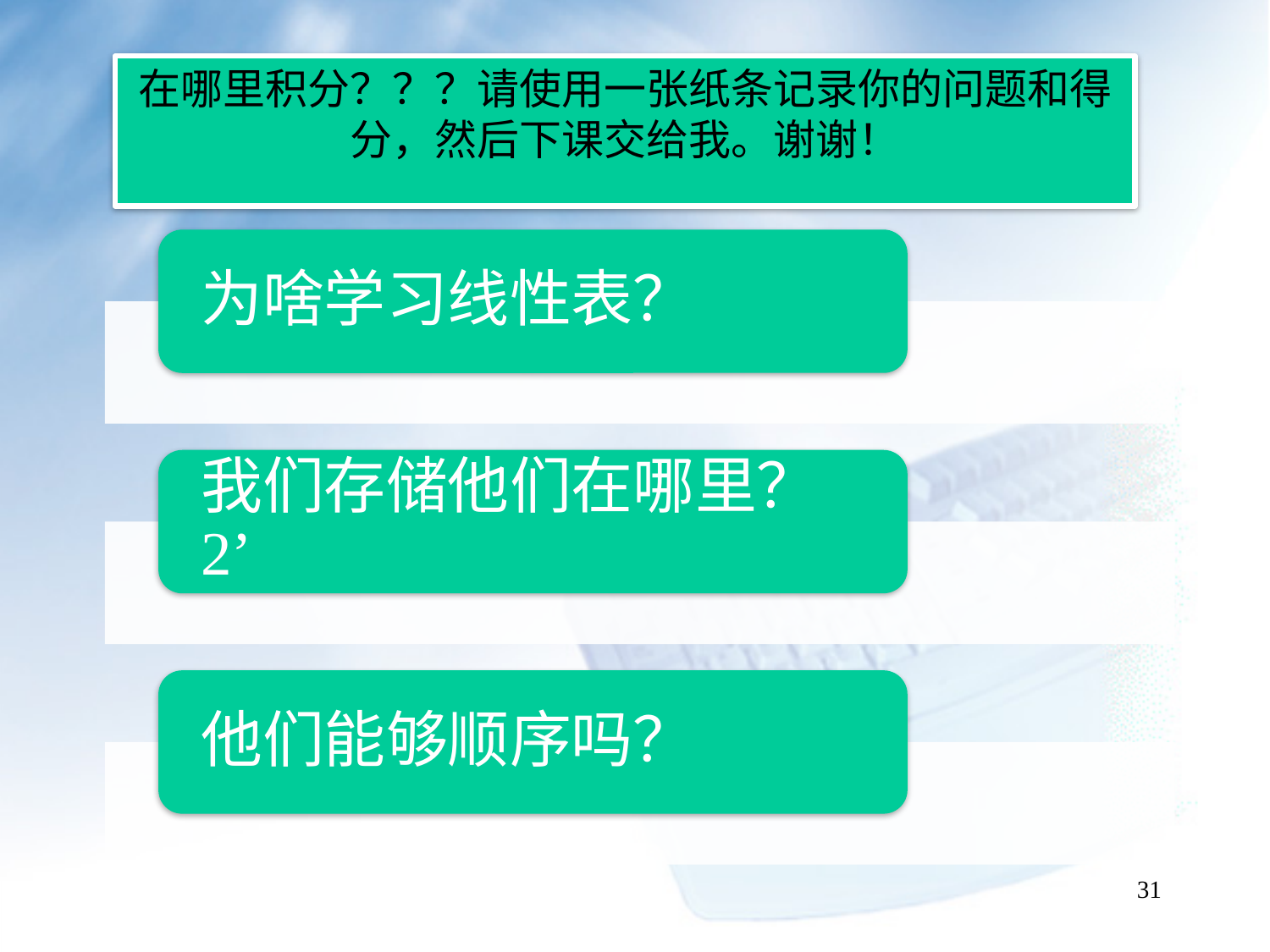

在哪里积分？？？请使用一张纸条记录你的问题和得分，然后下课交给我。谢谢！
为啥学习线性表？
我们存储他们在哪里？2’
他们能够顺序吗？
31